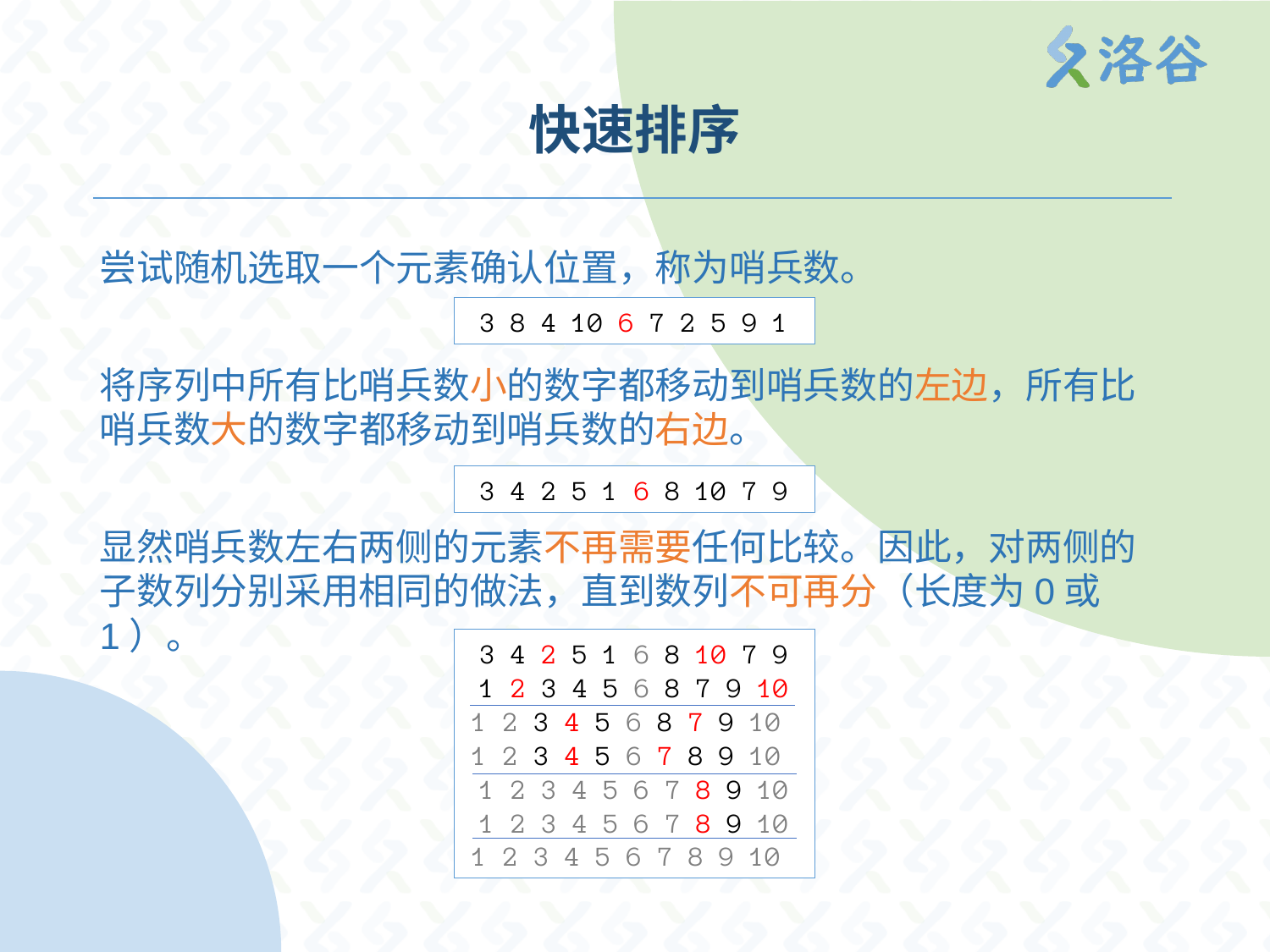

# 快速排序
尝试随机选取一个元素确认位置，称为哨兵数。

将序列中所有比哨兵数小的数字都移动到哨兵数的左边，所有比哨兵数大的数字都移动到哨兵数的右边。

显然哨兵数左右两侧的元素不再需要任何比较。因此，对两侧的子数列分别采用相同的做法，直到数列不可再分（长度为0或1）。
3 8 4 10 6 7 2 5 9 1
3 4 2 5 1 6 8 10 7 9
3 4 2 5 1 6 8 10 7 9 1 2 3 4 5 6 8 7 9 10
1 2 3 4 5 6 8 7 9 10
1 2 3 4 5 6 7 8 9 10
1 2 3 4 5 6 7 8 9 10
1 2 3 4 5 6 7 8 9 10
1 2 3 4 5 6 7 8 9 10